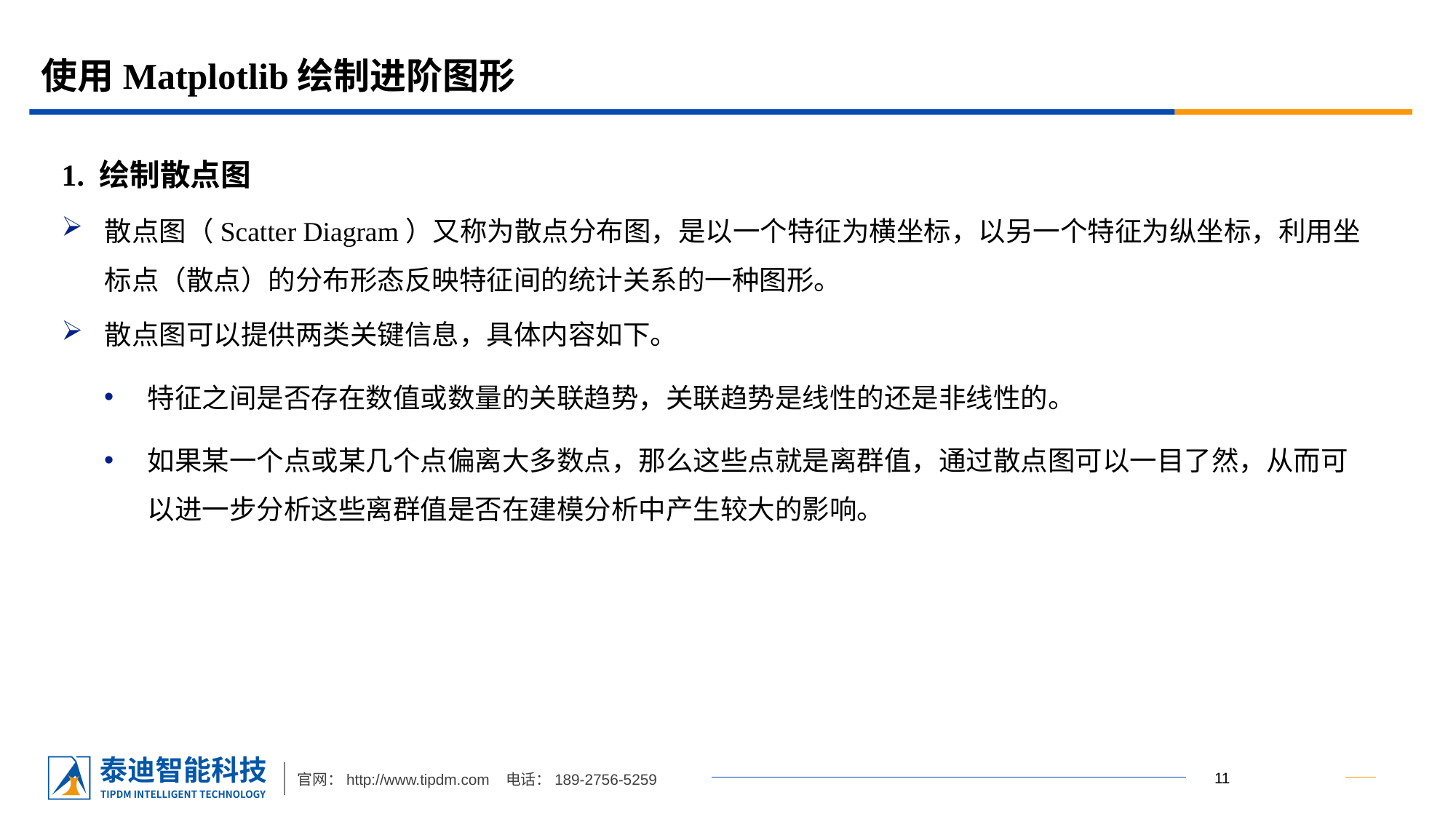

# 使用Matplotlib绘制进阶图形
1. 绘制散点图
散点图（Scatter Diagram）又称为散点分布图，是以一个特征为横坐标，以另一个特征为纵坐标，利用坐标点（散点）的分布形态反映特征间的统计关系的一种图形。
散点图可以提供两类关键信息，具体内容如下。
特征之间是否存在数值或数量的关联趋势，关联趋势是线性的还是非线性的。
如果某一个点或某几个点偏离大多数点，那么这些点就是离群值，通过散点图可以一目了然，从而可以进一步分析这些离群值是否在建模分析中产生较大的影响。